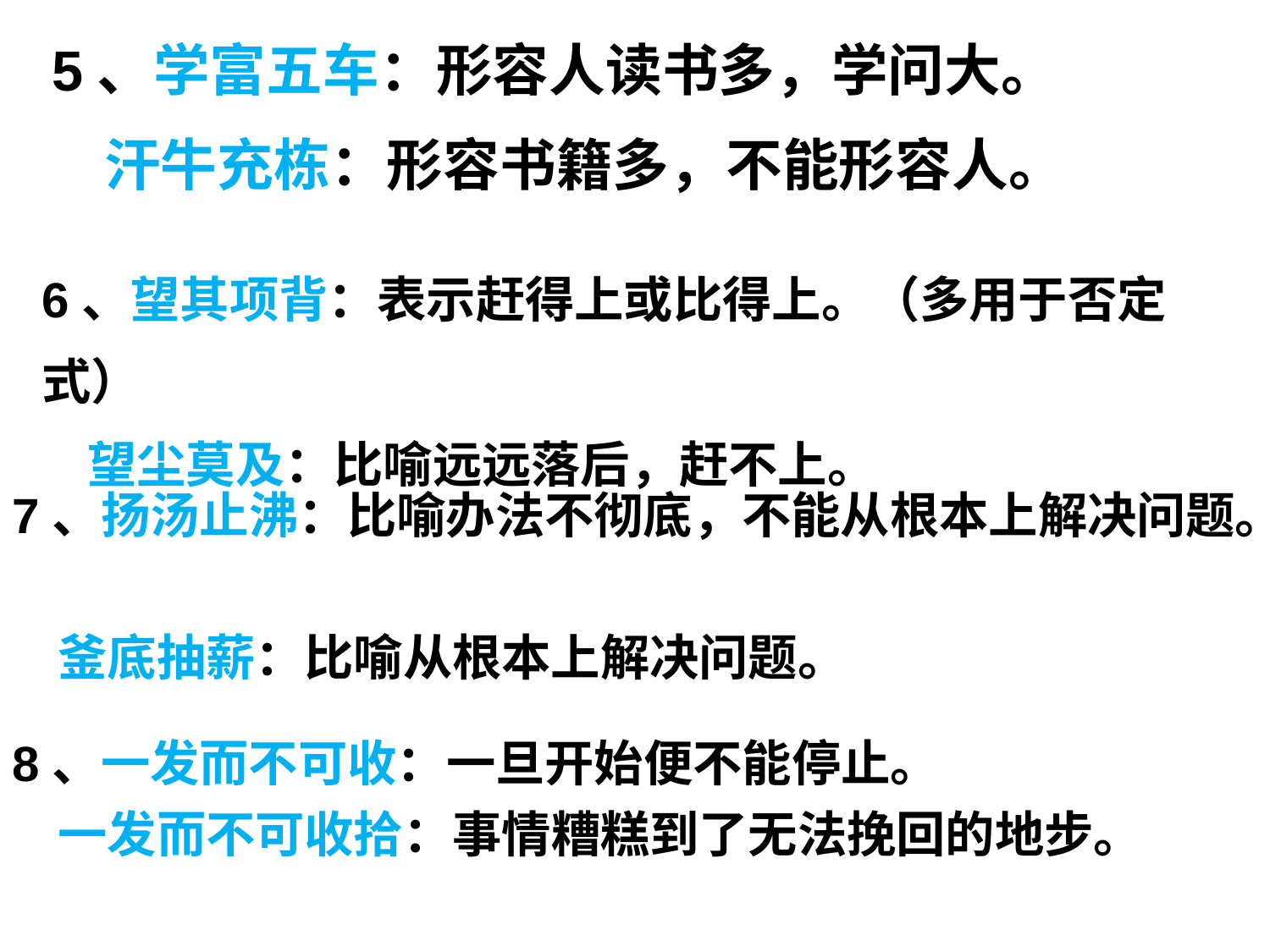

5、学富五车：形容人读书多，学问大。
   汗牛充栋：形容书籍多，不能形容人。

6、望其项背：表示赶得上或比得上。（多用于否定式）
   望尘莫及：比喻远远落后，赶不上。
7、扬汤止沸：比喻办法不彻底，不能从根本上解决问题。
   釜底抽薪：比喻从根本上解决问题。

8、一发而不可收：一旦开始便不能停止。
   一发而不可收拾：事情糟糕到了无法挽回的地步。